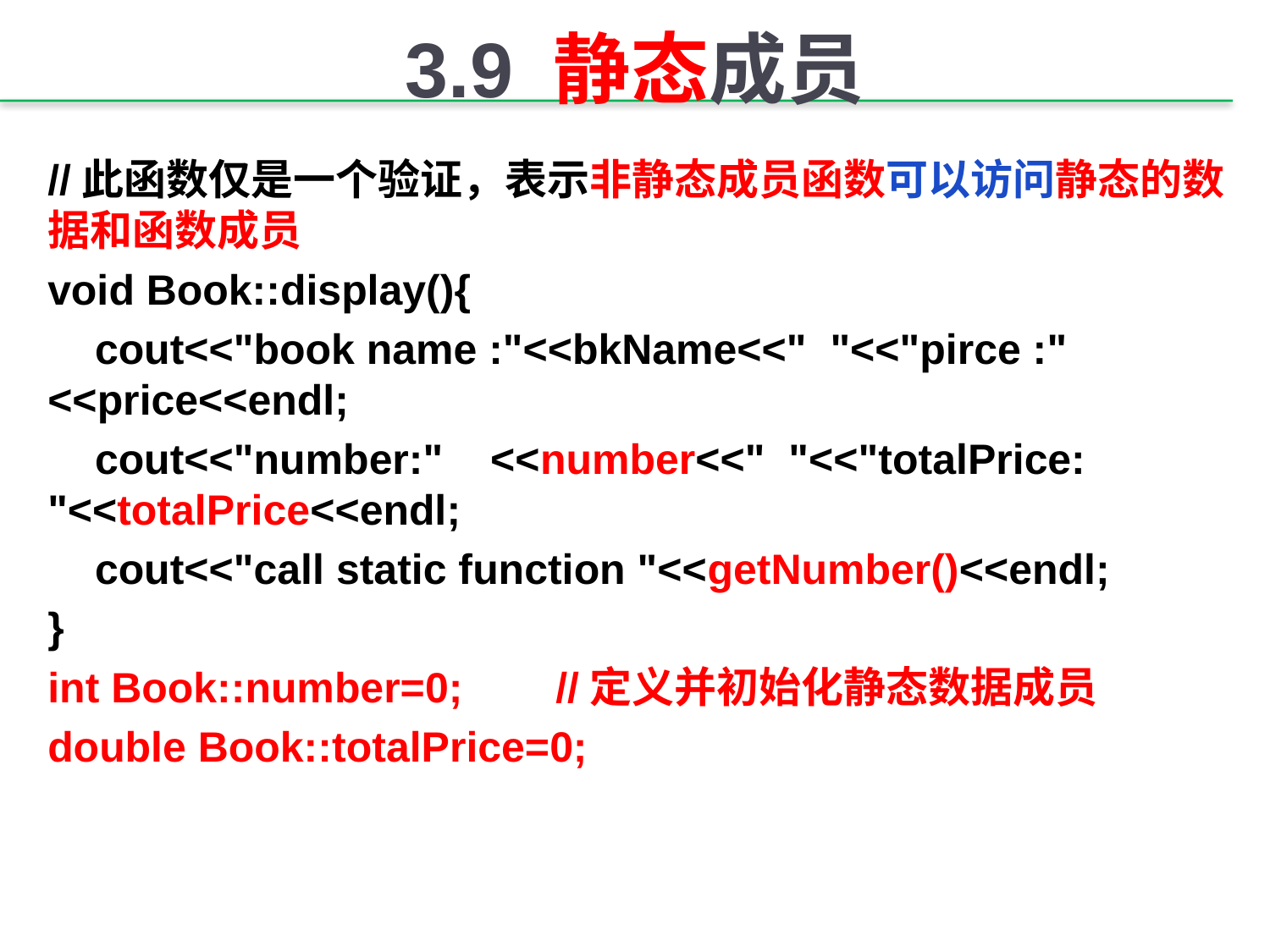

# 3.9 静态成员
//此函数仅是一个验证，表示非静态成员函数可以访问静态的数据和函数成员
void Book::display(){
    cout<<"book name :"<<bkName<<"  "<<"pirce :"       	<<price<<endl;
    cout<<"number:"    <<number<<"  "<<"totalPrice: 	"<<totalPrice<<endl;
    cout<<"call static function "<<getNumber()<<endl;
}
int Book::number=0; 	//定义并初始化静态数据成员
double Book::totalPrice=0;